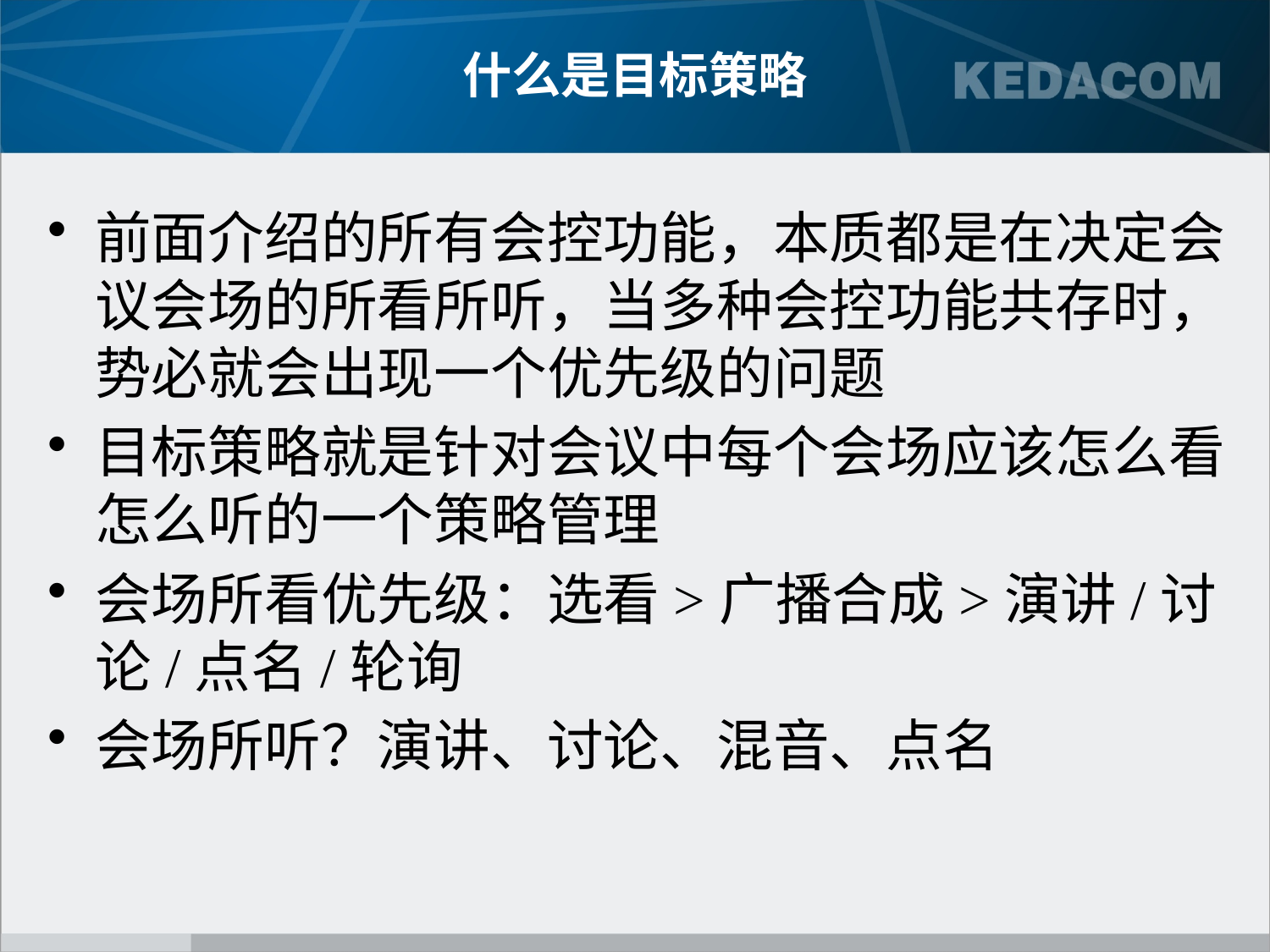

# 什么是目标策略
前面介绍的所有会控功能，本质都是在决定会议会场的所看所听，当多种会控功能共存时，势必就会出现一个优先级的问题
目标策略就是针对会议中每个会场应该怎么看怎么听的一个策略管理
会场所看优先级：选看>广播合成>演讲/讨论/点名/轮询
会场所听？演讲、讨论、混音、点名